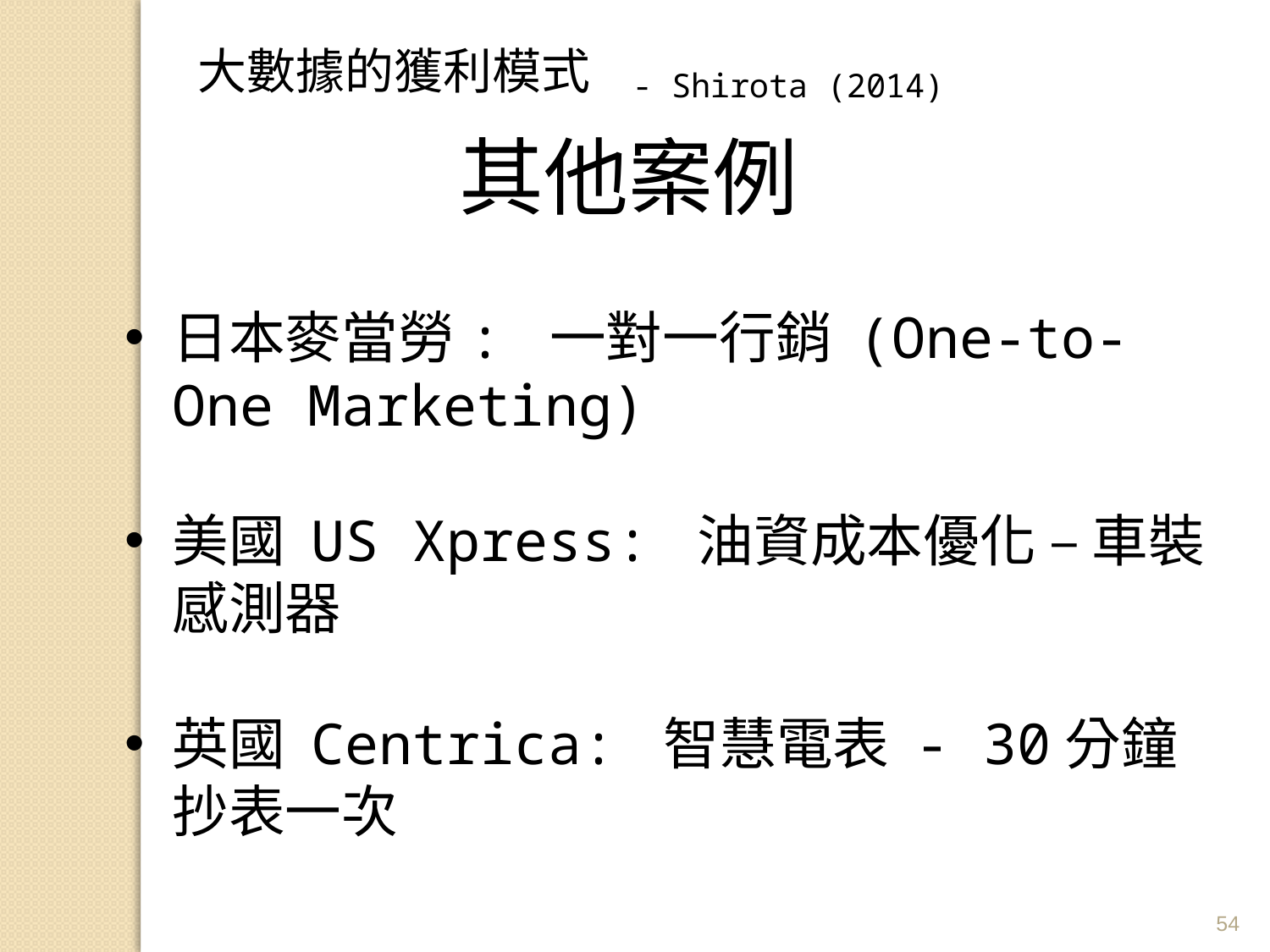

大數據的獲利模式  - Shirota (2014)
其他案例
日本麥當勞: 一對一行銷 (One-to-One Marketing)

美國 US Xpress: 油資成本優化 – 車裝感測器

英國 Centrica: 智慧電表 - 30分鐘抄表一次

54